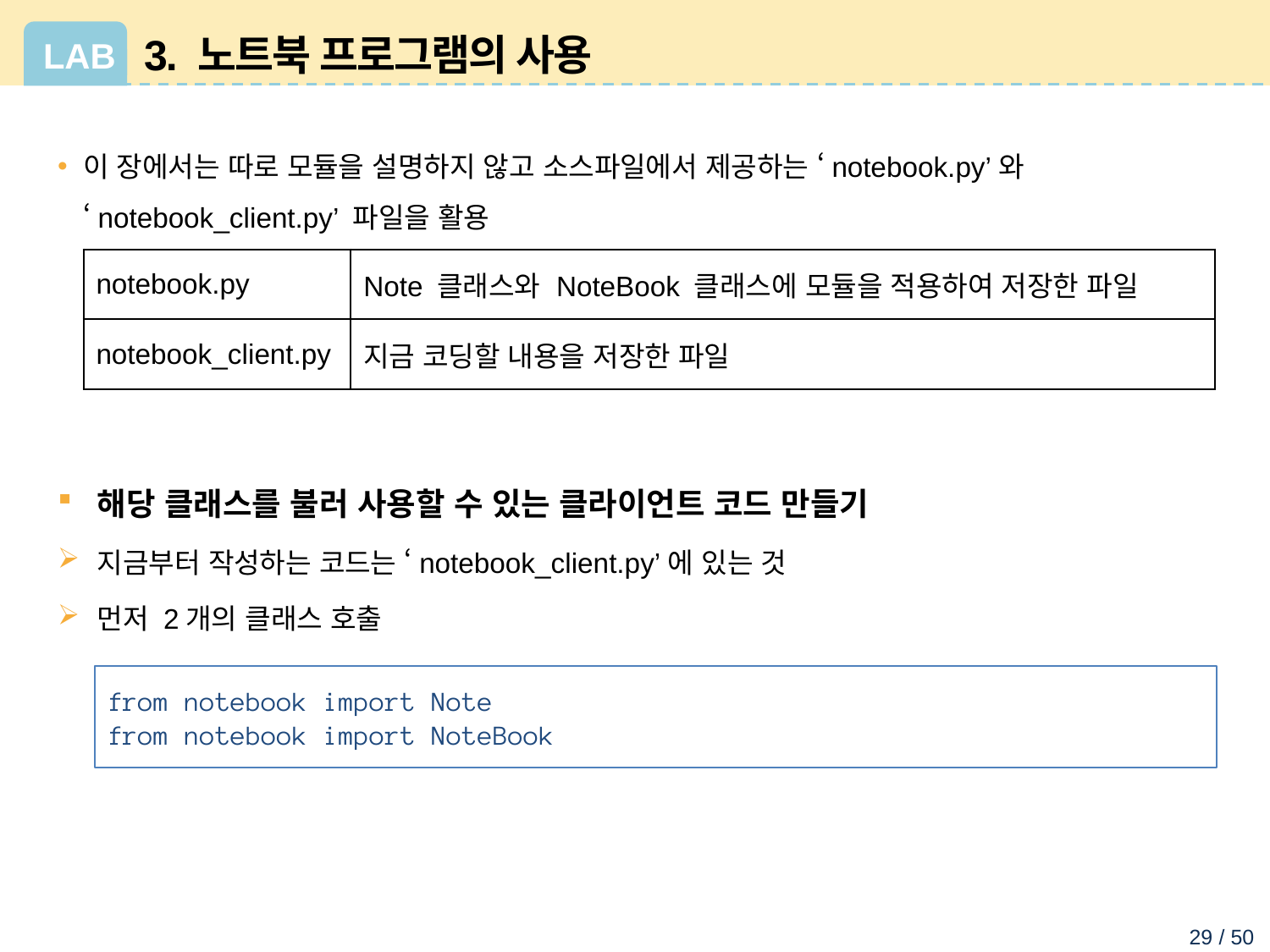

# 3. 노트북 프로그램의 사용

이 장에서는 따로 모듈을 설명하지 않고 소스파일에서 제공하는 ‘notebook.py’와 ‘notebook_client.py’ 파일을 활용

해당 클래스를 불러 사용할 수 있는 클라이언트 코드 만들기
지금부터 작성하는 코드는 ‘notebook_client.py’에 있는 것
먼저 2개의 클래스 호출
| notebook.py | Note 클래스와 NoteBook 클래스에 모듈을 적용하여 저장한 파일 |
| --- | --- |
| notebook\_client.py | 지금 코딩할 내용을 저장한 파일 |
from notebook import Note
from notebook import NoteBook